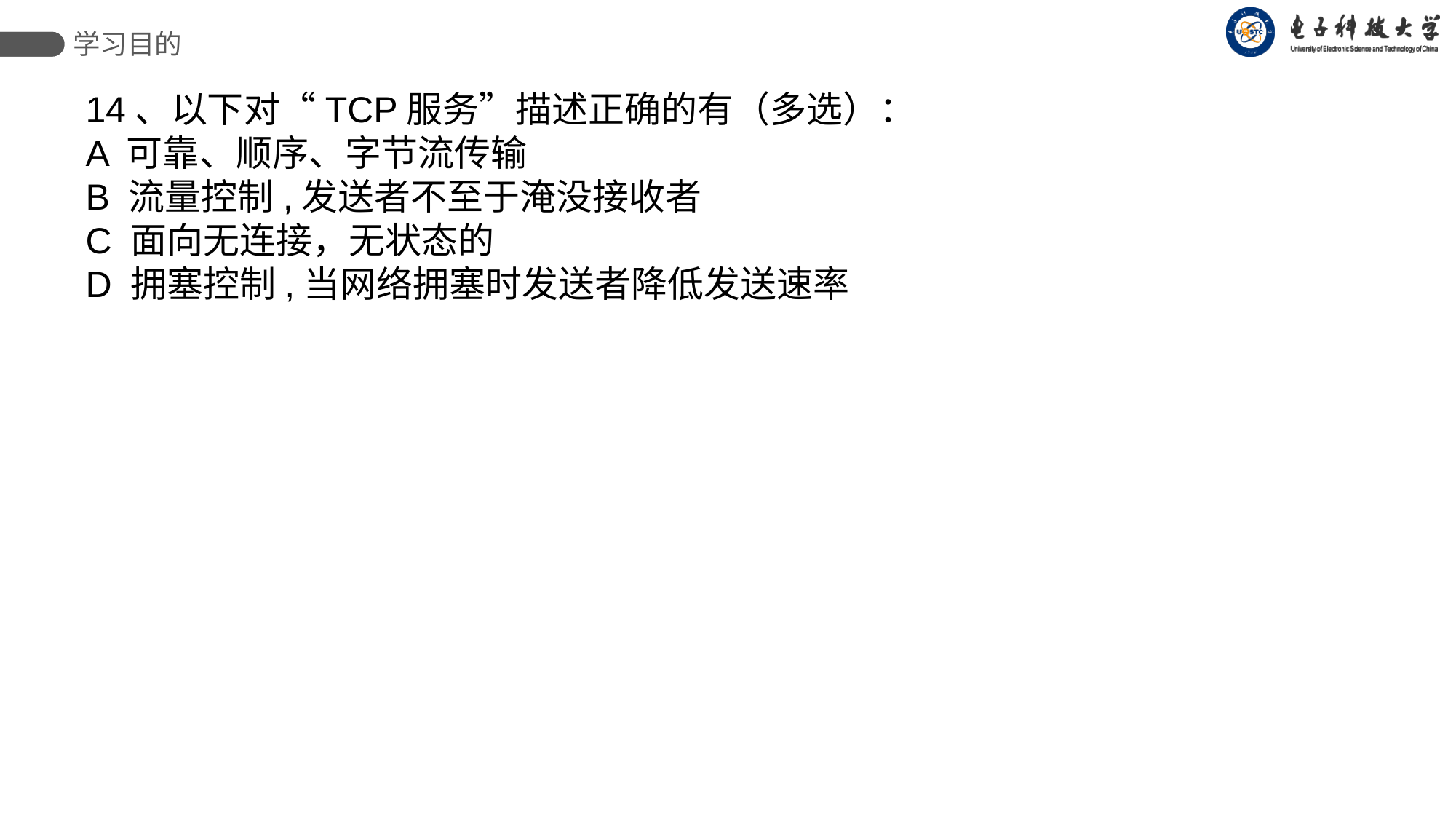

学习目的
14、以下对“TCP服务”描述正确的有（多选）：
A 可靠、顺序、字节流传输
B 流量控制,发送者不至于淹没接收者
C 面向无连接，无状态的
D 拥塞控制,当网络拥塞时发送者降低发送速率